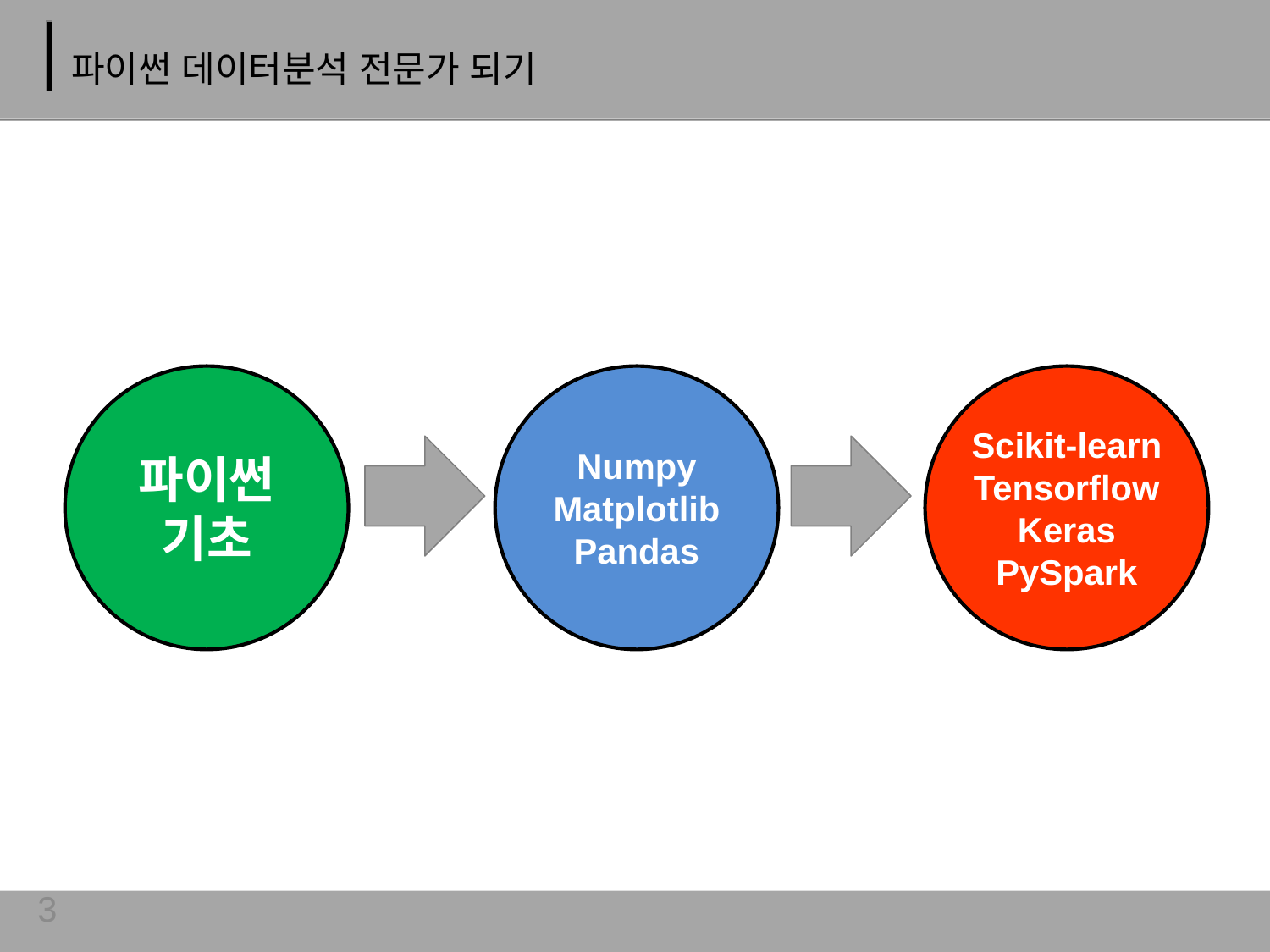

# 파이썬 데이터분석 전문가 되기
파이썬
기초
Numpy
Matplotlib
Pandas
Scikit-learn
Tensorflow
Keras
PySpark

3